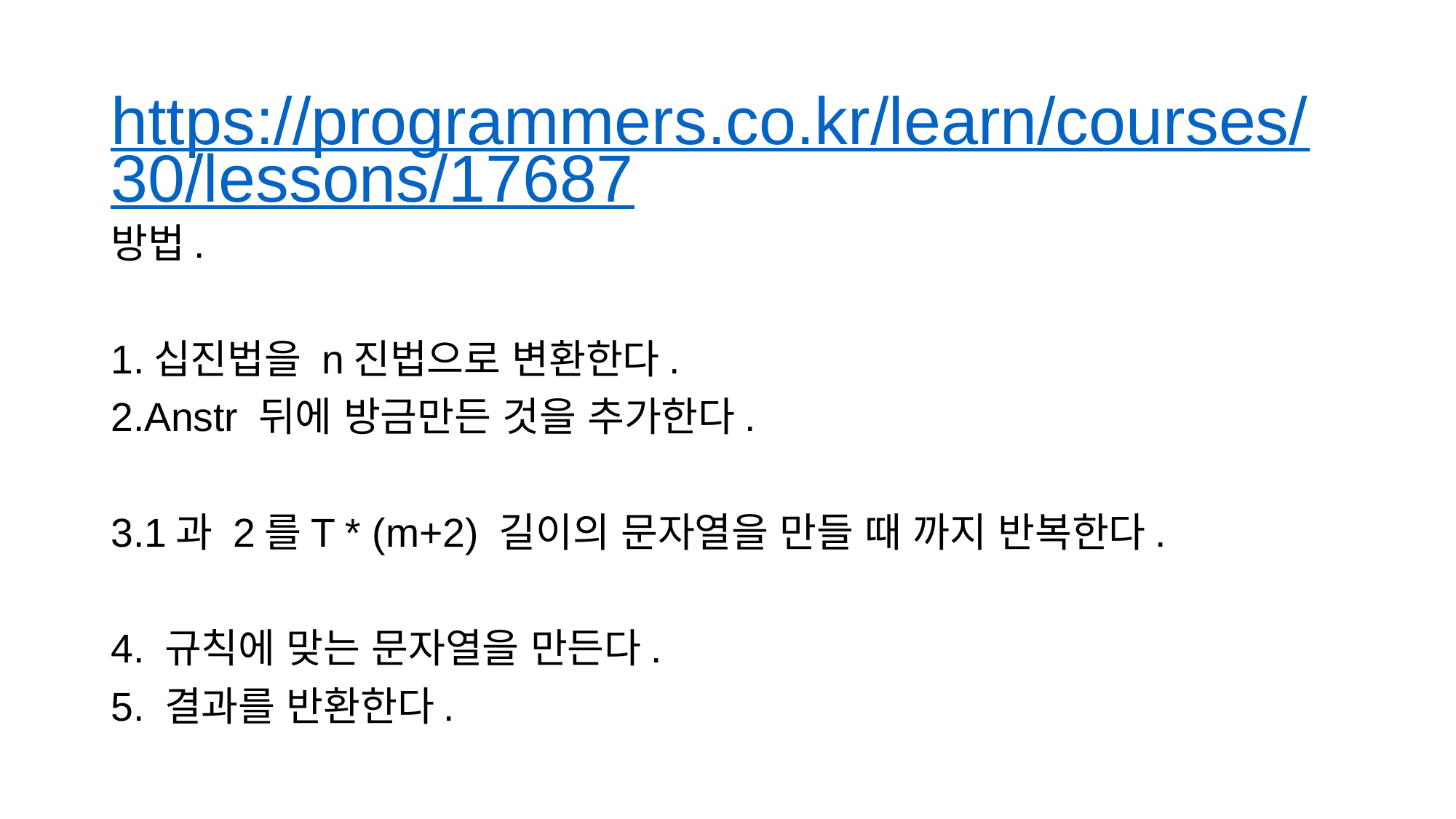

# https://programmers.co.kr/learn/courses/30/lessons/17687
방법.

1.십진법을 n진법으로 변환한다.
2.Anstr 뒤에 방금만든 것을 추가한다.

3.1과 2를T * (m+2) 길이의 문자열을 만들 때 까지 반복한다.

4. 규칙에 맞는 문자열을 만든다.
5. 결과를 반환한다.